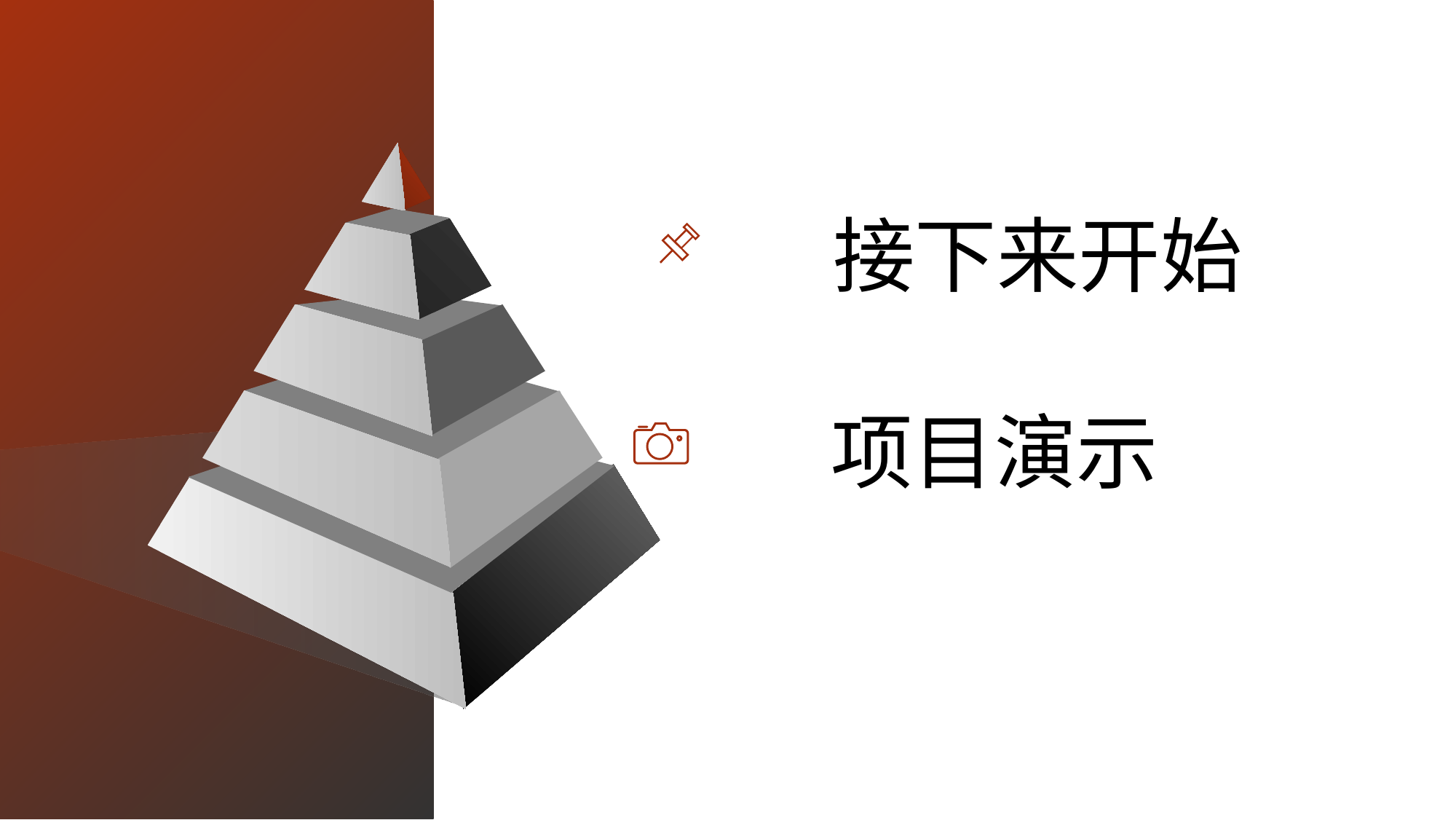

接下来开始

 	项目演示

Subtitle Text Goes Here

产 品 策 略 2